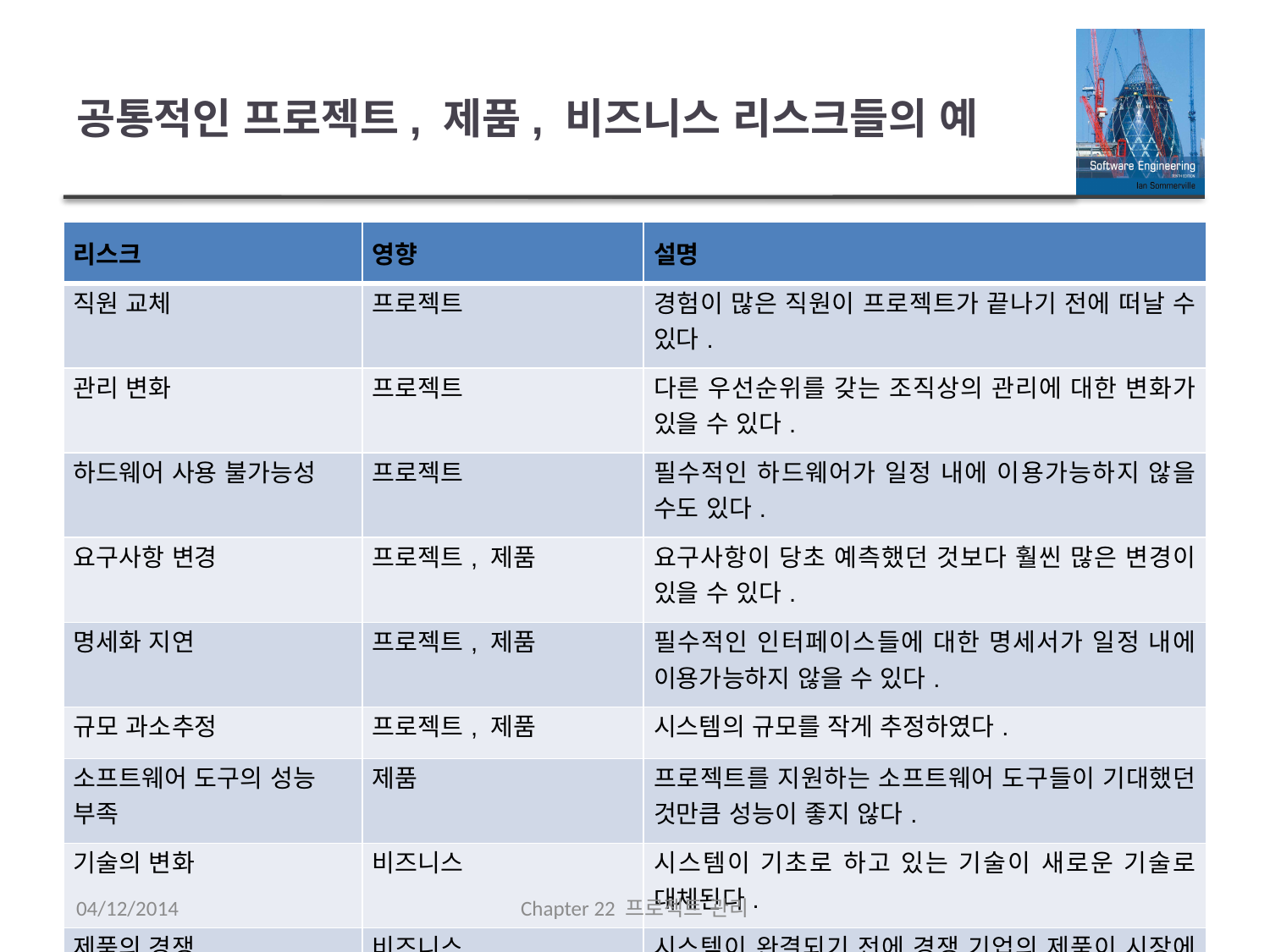

# 공통적인 프로젝트, 제품, 비즈니스 리스크들의 예
| 리스크 | 영향 | 설명 |
| --- | --- | --- |
| 직원 교체 | 프로젝트 | 경험이 많은 직원이 프로젝트가 끝나기 전에 떠날 수 있다. |
| 관리 변화 | 프로젝트 | 다른 우선순위를 갖는 조직상의 관리에 대한 변화가 있을 수 있다. |
| 하드웨어 사용 불가능성 | 프로젝트 | 필수적인 하드웨어가 일정 내에 이용가능하지 않을 수도 있다. |
| 요구사항 변경 | 프로젝트, 제품 | 요구사항이 당초 예측했던 것보다 훨씬 많은 변경이 있을 수 있다. |
| 명세화 지연 | 프로젝트, 제품 | 필수적인 인터페이스들에 대한 명세서가 일정 내에 이용가능하지 않을 수 있다. |
| 규모 과소추정 | 프로젝트, 제품 | 시스템의 규모를 작게 추정하였다. |
| 소프트웨어 도구의 성능 부족 | 제품 | 프로젝트를 지원하는 소프트웨어 도구들이 기대했던 것만큼 성능이 좋지 않다. |
| 기술의 변화 | 비즈니스 | 시스템이 기초로 하고 있는 기술이 새로운 기술로 대체된다. |
| 제품의 경쟁 | 비즈니스 | 시스템이 완결되기 전에 경쟁 기업의 제품이 시장에 출하된다. |
04/12/2014
Chapter 22 프로젝트 관리
12